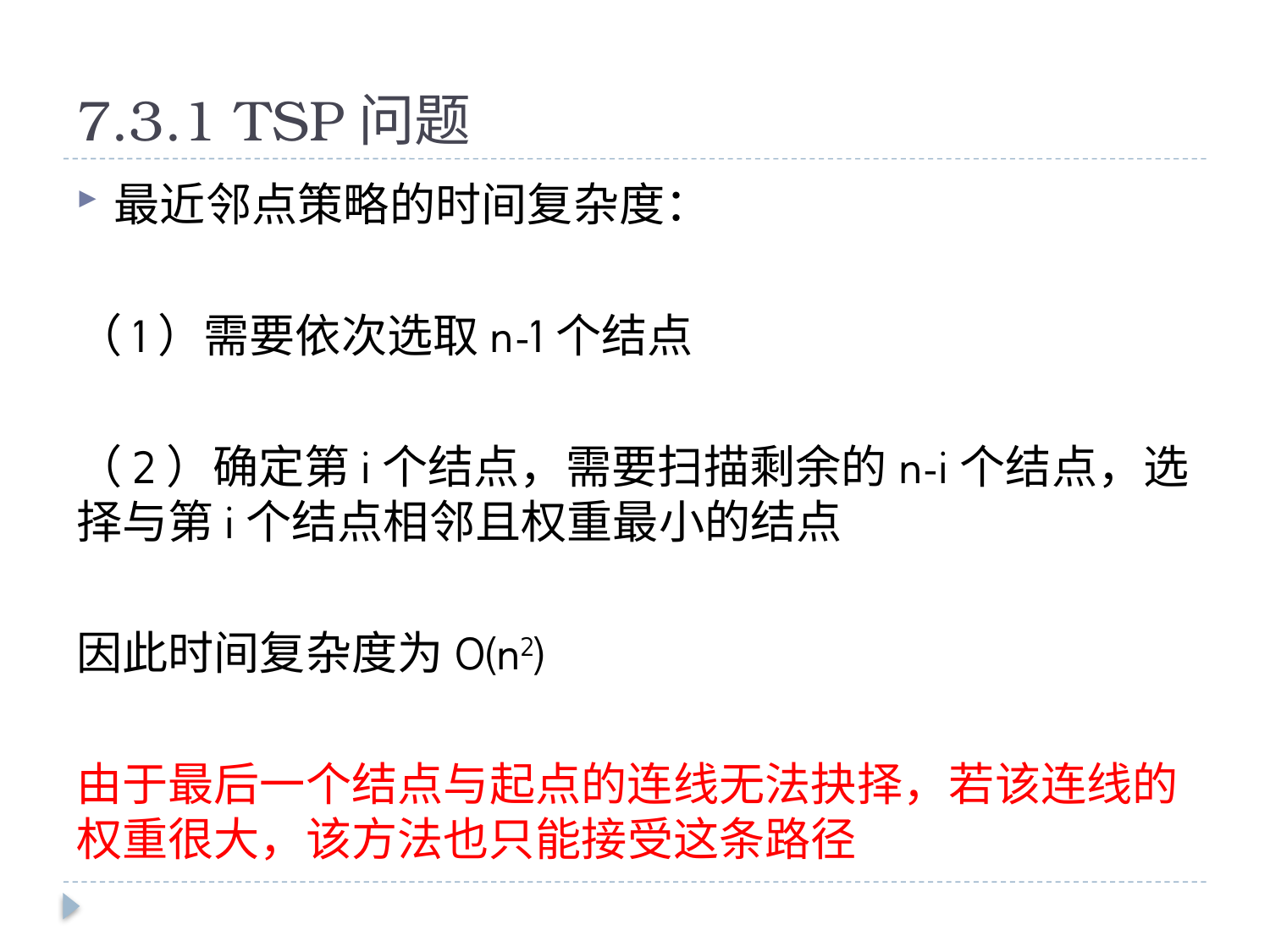

# 7.3.1 TSP问题
最近邻点策略的时间复杂度：

（1）需要依次选取n-1个结点

（2）确定第i个结点，需要扫描剩余的n-i个结点，选择与第i个结点相邻且权重最小的结点

因此时间复杂度为O(n2)

由于最后一个结点与起点的连线无法抉择，若该连线的权重很大，该方法也只能接受这条路径